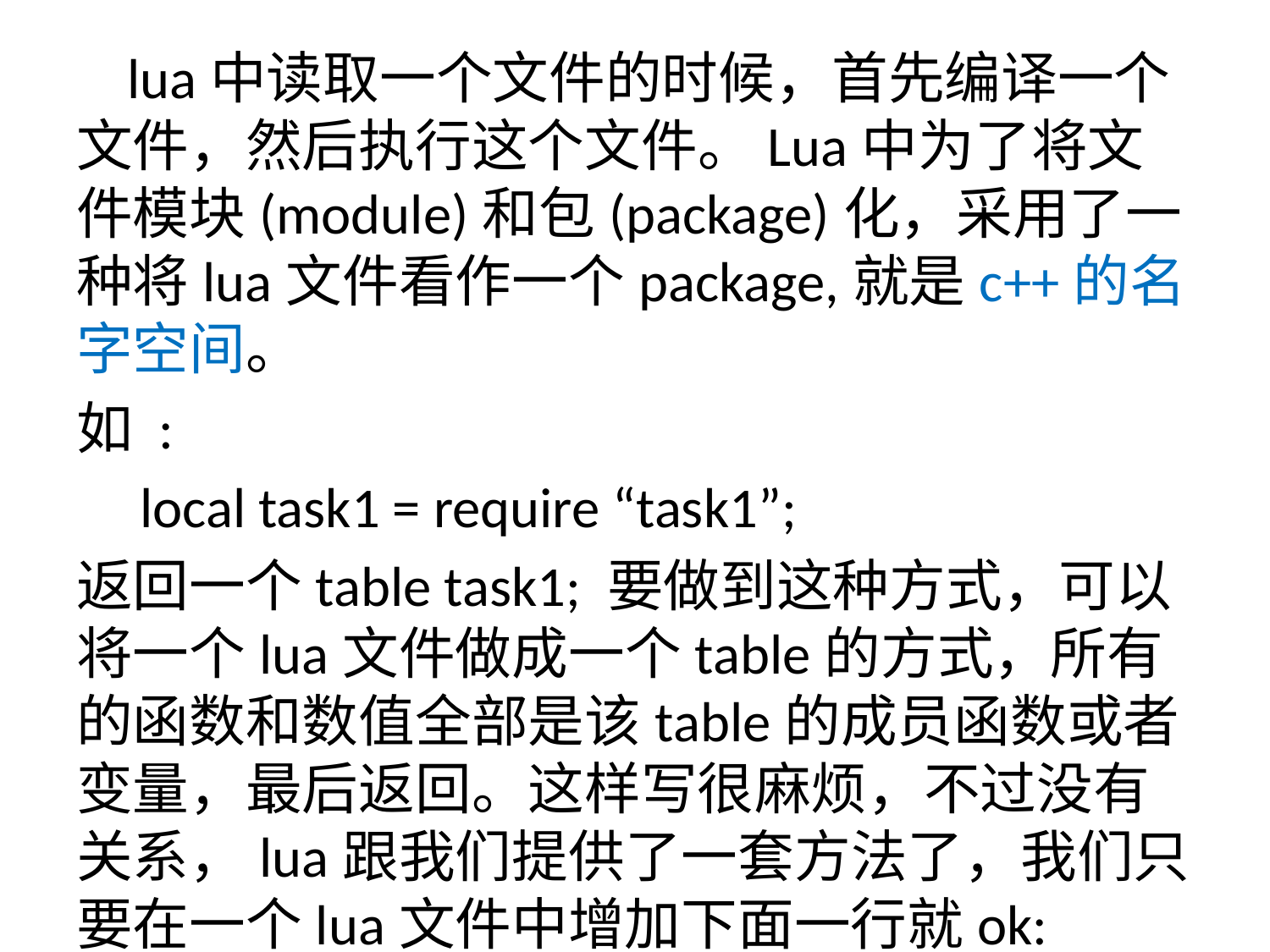

lua中读取一个文件的时候，首先编译一个文件，然后执行这个文件。Lua中为了将文件模块(module)和包(package)化，采用了一种将lua文件看作一个package,就是c++的名字空间。
如 :
     local task1 = require “task1”;
返回一个table task1; 要做到这种方式，可以将一个lua文件做成一个table的方式，所有的函数和数值全部是该table的成员函数或者变量，最后返回。这样写很麻烦，不过没有关系，lua跟我们提供了一套方法了，我们只要在一个lua文件中增加下面一行就ok: